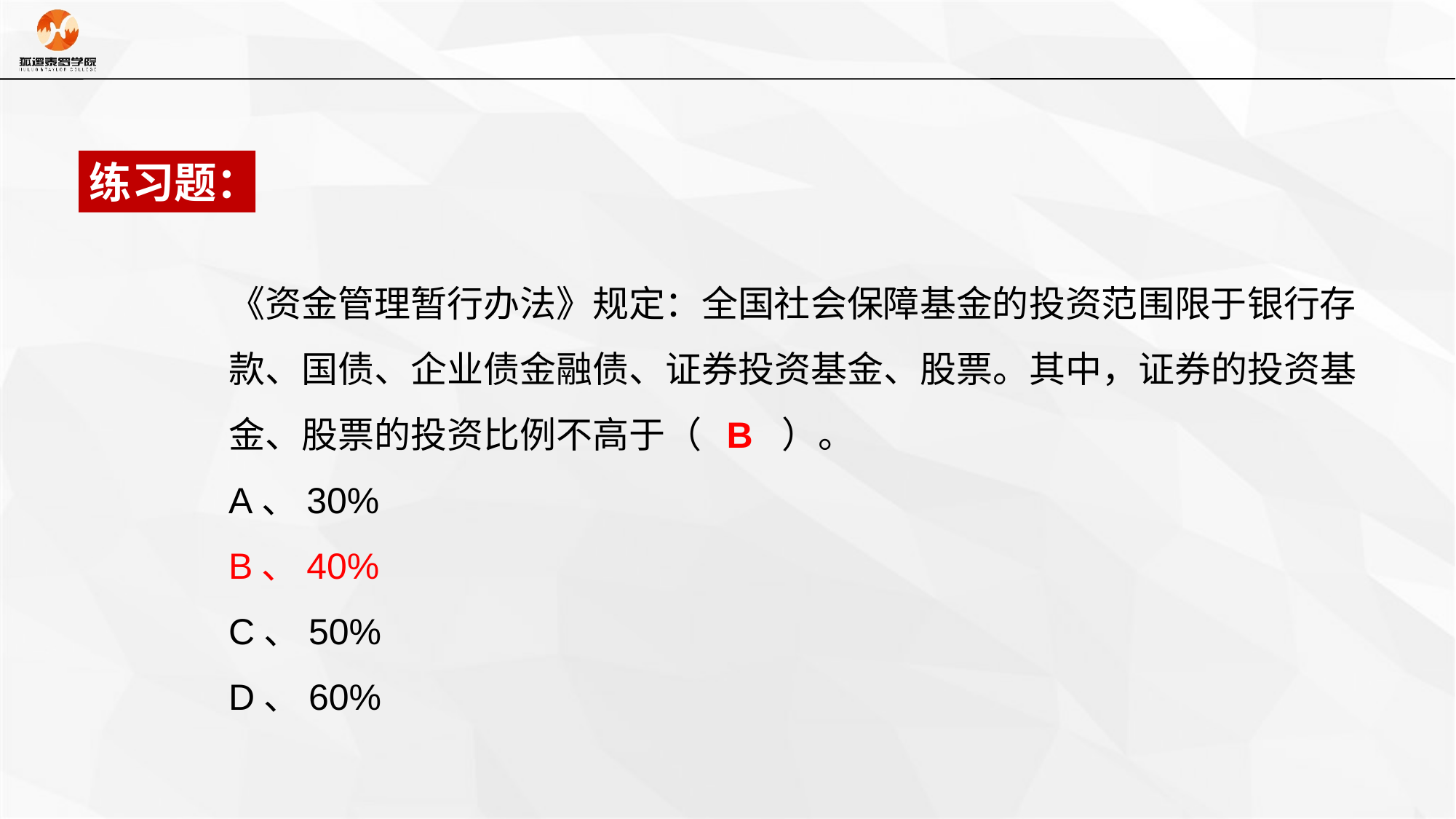

练习题：
《资金管理暂行办法》规定：全国社会保障基金的投资范围限于银行存款、国债、企业债金融债、证券投资基金、股票。其中，证券的投资基金、股票的投资比例不高于（  B  ）。
A、30%
B、40%
C、50%
D、60%